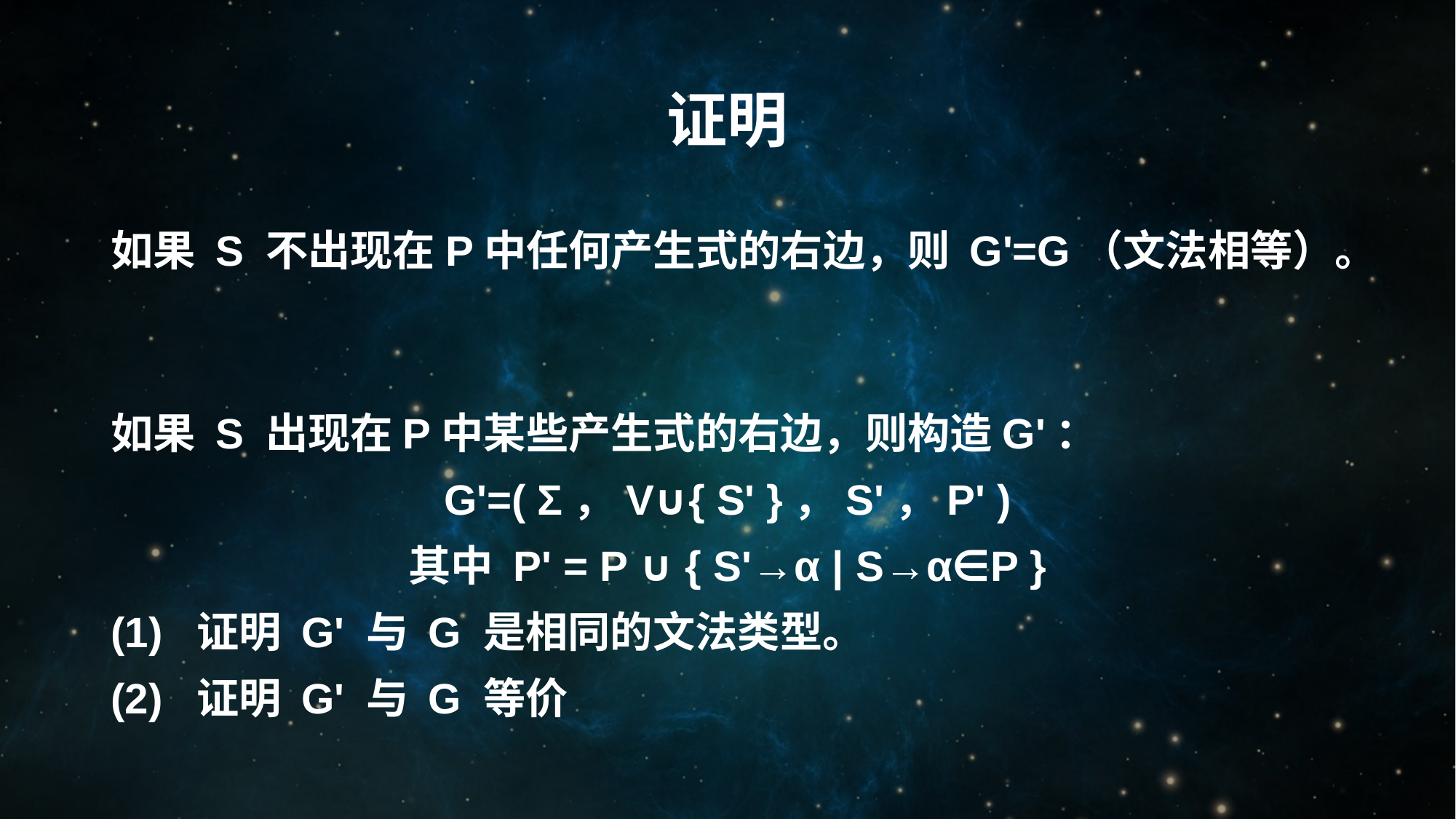

# 证明
如果 S 不出现在P中任何产生式的右边，则 G'=G（文法相等）。

如果 S 出现在P中某些产生式的右边，则构造G'：
G'=( Σ，V∪{ S' }，S'，P' )
其中 P' = P ∪ { S'→α | S→α∈P }
(1)  证明 G' 与 G 是相同的文法类型。
(2)  证明 G' 与 G 等价